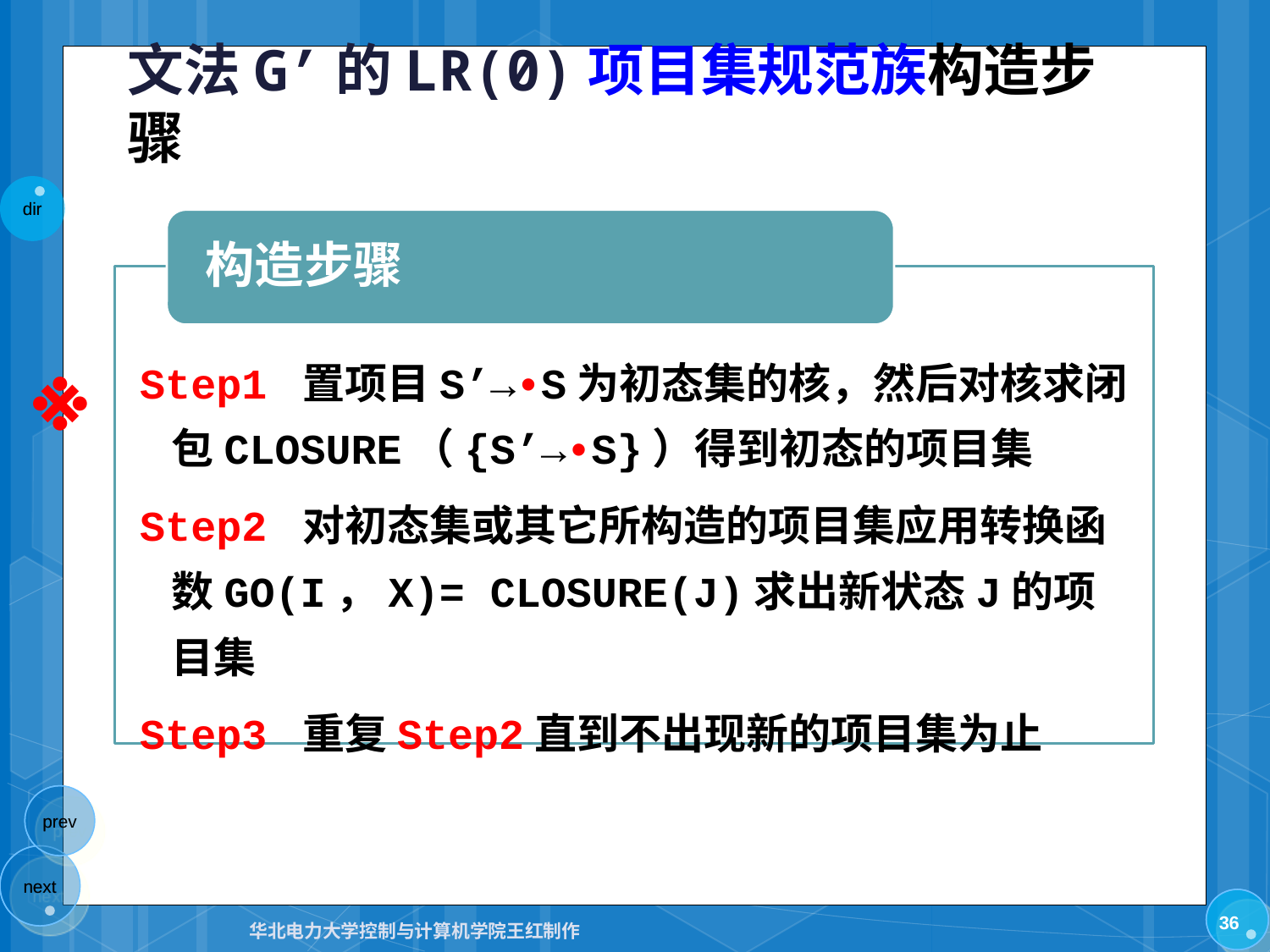

# 文法G’的LR(0)项目集规范族构造步骤
Step1 置项目S’→•S为初态集的核，然后对核求闭包CLOSURE（{S’→•S}）得到初态的项目集
Step2 对初态集或其它所构造的项目集应用转换函数GO(I，X)= CLOSURE(J)求出新状态J的项目集
Step3 重复Step2直到不出现新的项目集为止
构造步骤
※
36
华北电力大学控制与计算机学院王红制作